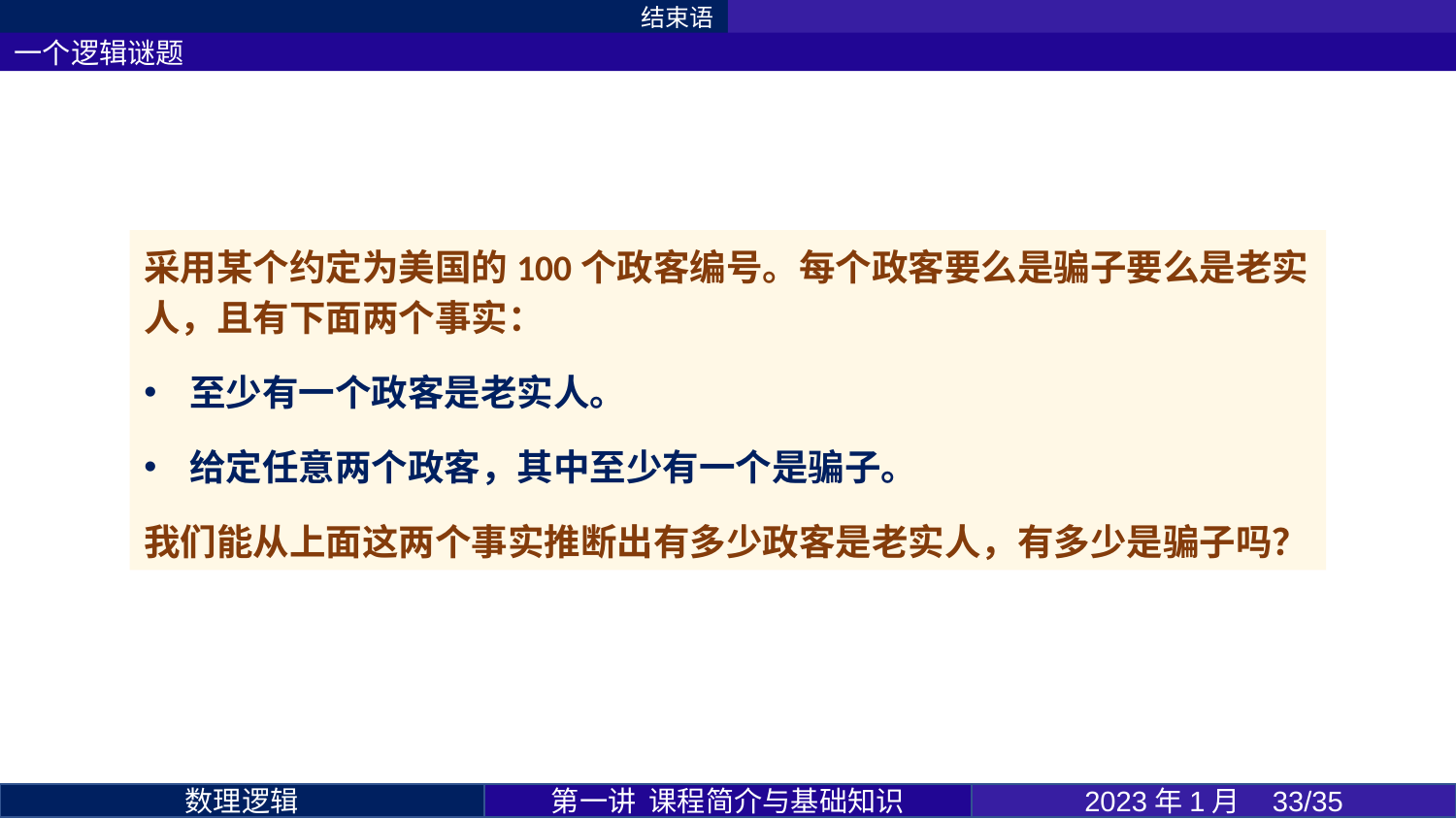

结束语
一个逻辑谜题
采用某个约定为美国的100个政客编号。每个政客要么是骗子要么是老实人，且有下面两个事实：
至少有一个政客是老实人。
给定任意两个政客，其中至少有一个是骗子。
我们能从上面这两个事实推断出有多少政客是老实人，有多少是骗子吗？
第一讲  课程简介与基础知识
2023年1月    33/35
数理逻辑